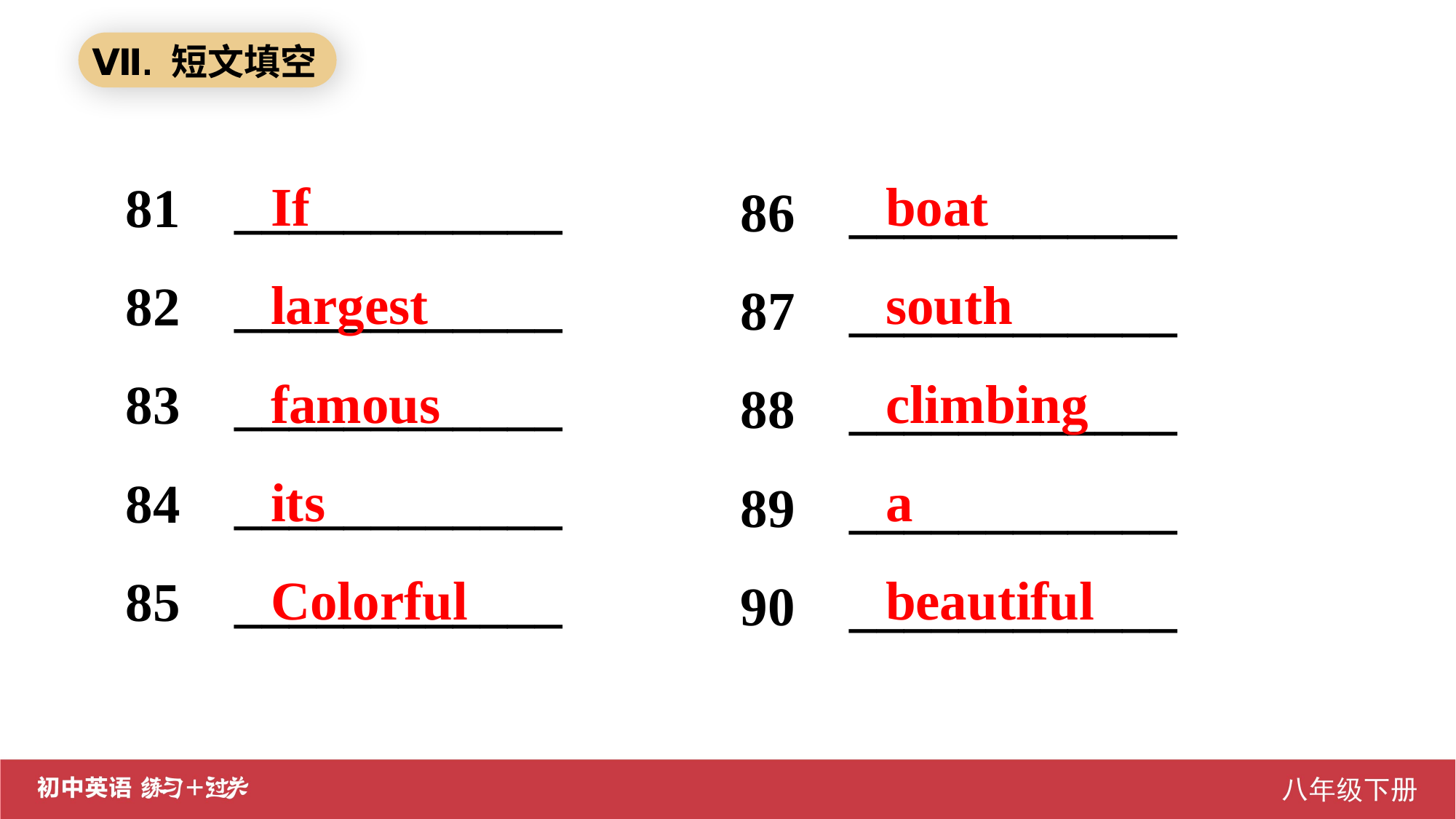

Ⅶ. 短文填空
If
largest
famous
its
Colorful
boat
south
climbing
a
beautiful
81    ____________
82    ____________
83    ____________
84    ____________
85    ____________
86    ____________
87    ____________
88    ____________
89    ____________
90    ____________